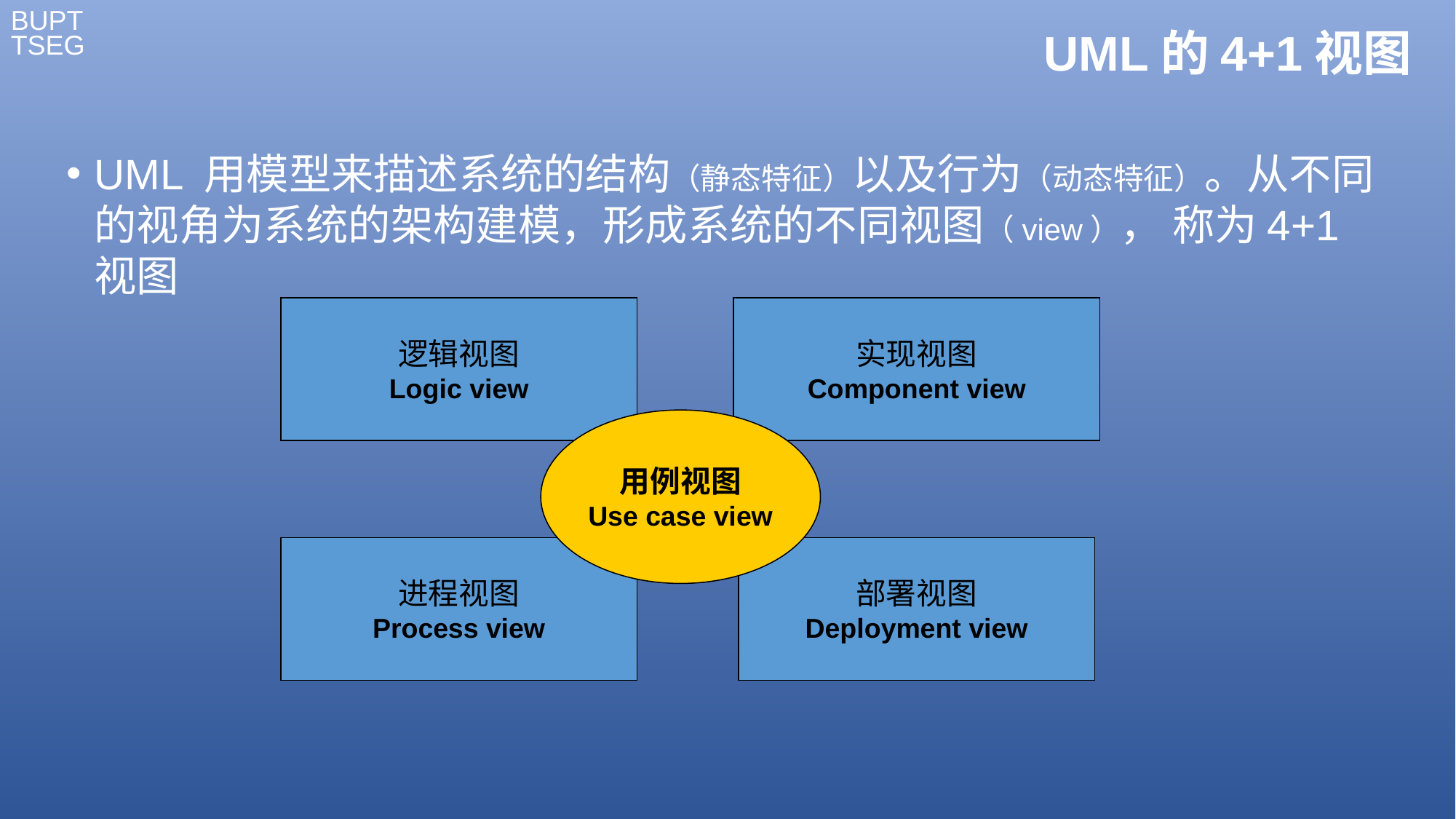

# UML的4+1视图
UML 用模型来描述系统的结构（静态特征）以及行为（动态特征）。从不同的视角为系统的架构建模，形成系统的不同视图（view）， 称为4+1视图

逻辑视图
Logic view
实现视图
Component view
用例视图
Use case view
进程视图
Process view
部署视图
Deployment view